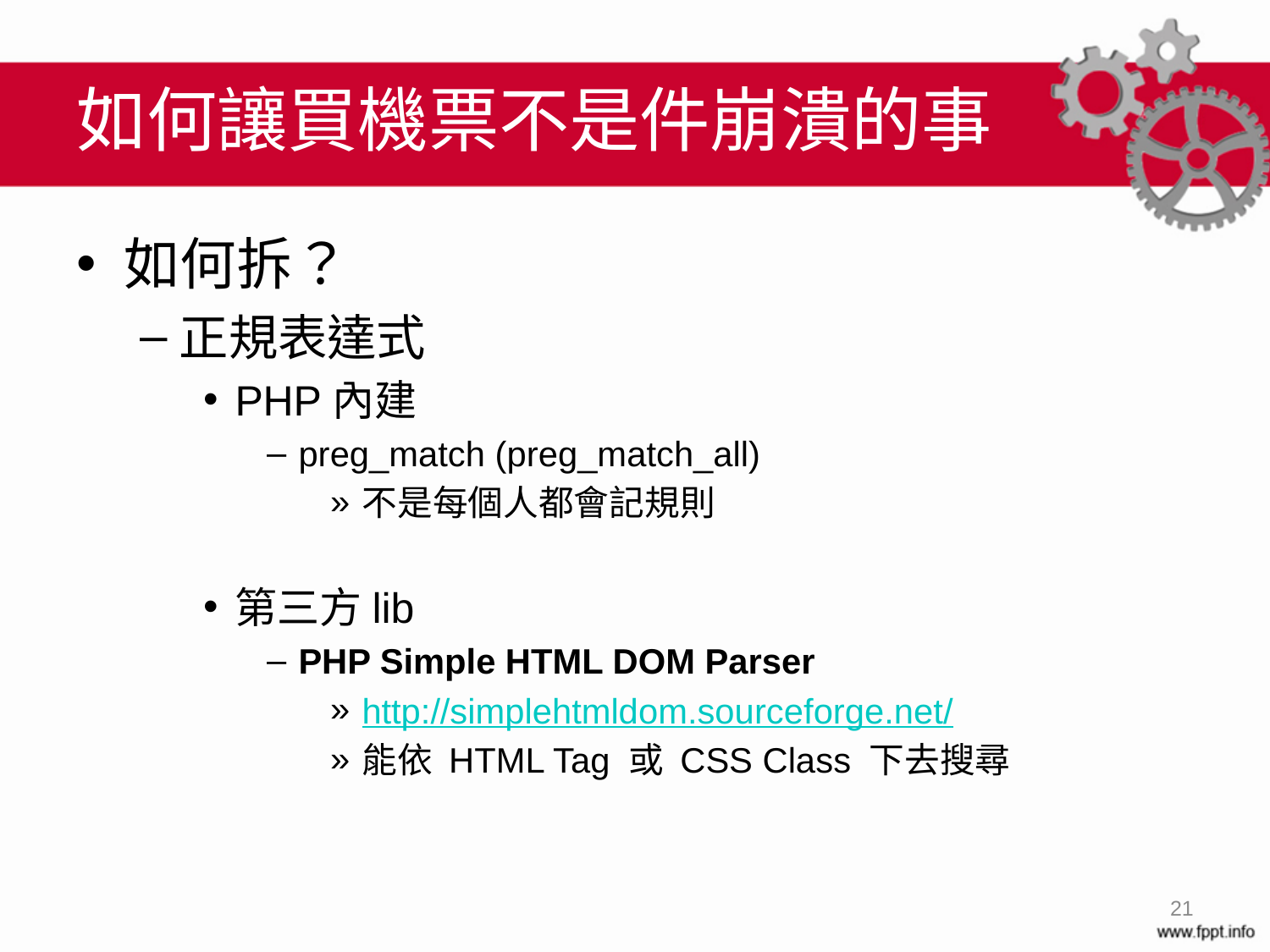

# 如何讓買機票不是件崩潰的事
如何拆？
正規表達式
PHP內建
preg_match (preg_match_all)
不是每個人都會記規則

第三方lib
PHP Simple HTML DOM Parser
http://simplehtmldom.sourceforge.net/
能依 HTML Tag 或 CSS Class 下去搜尋

21